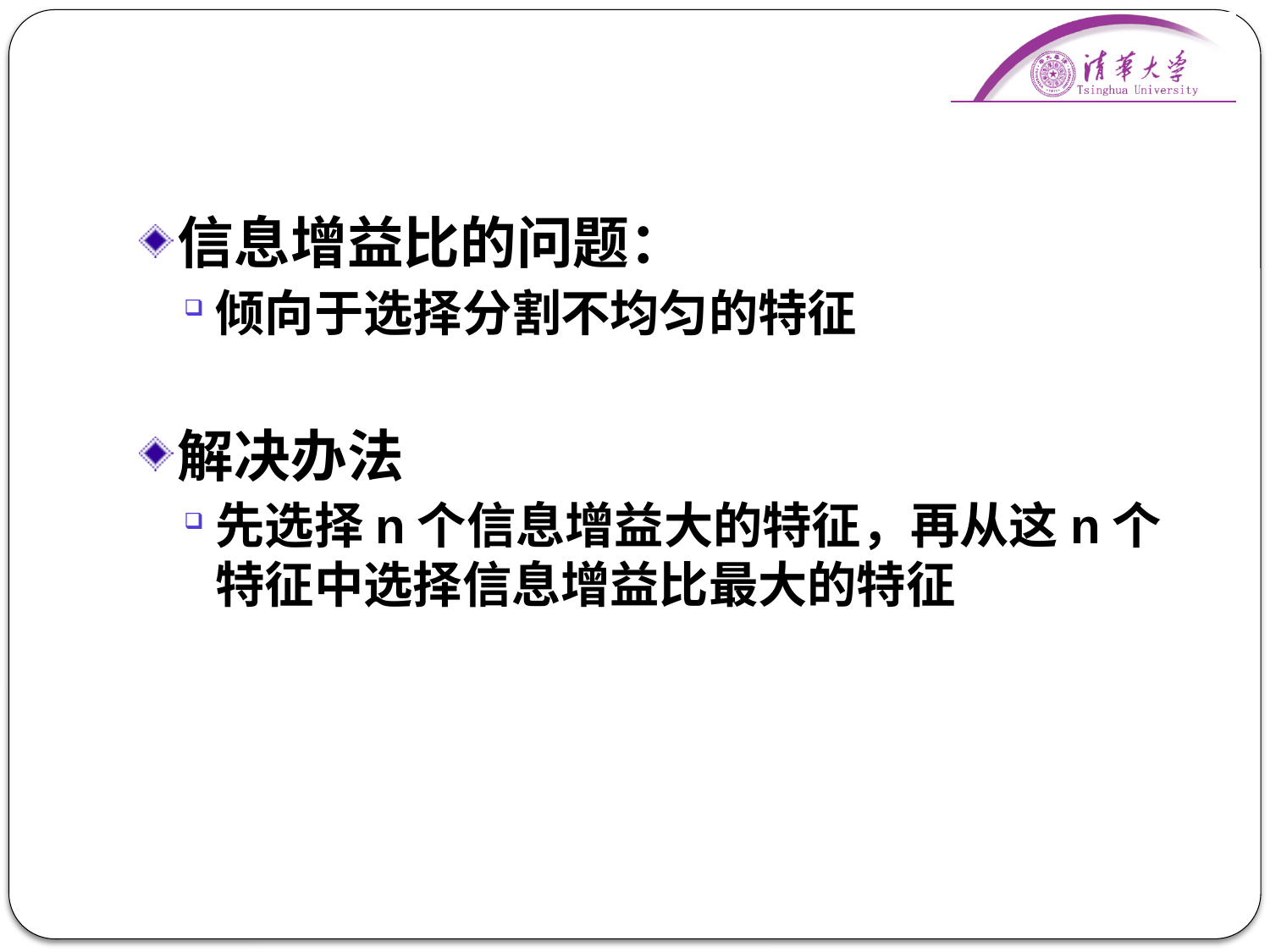

#
信息增益比的问题：
倾向于选择分割不均匀的特征

解决办法
先选择n个信息增益大的特征，再从这n个特征中选择信息增益比最大的特征
83